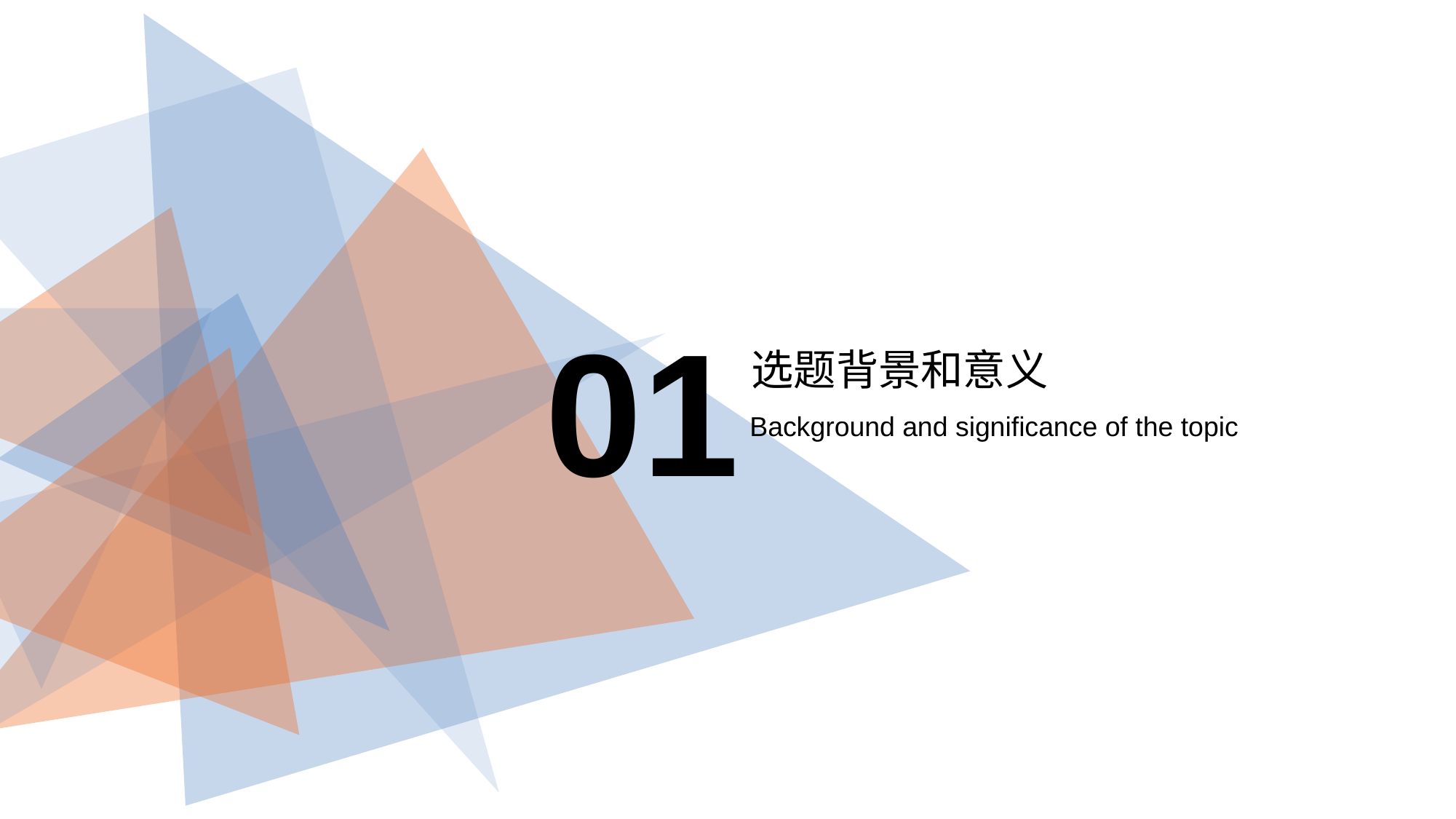

01
选题背景和意义
Background and significance of the topic